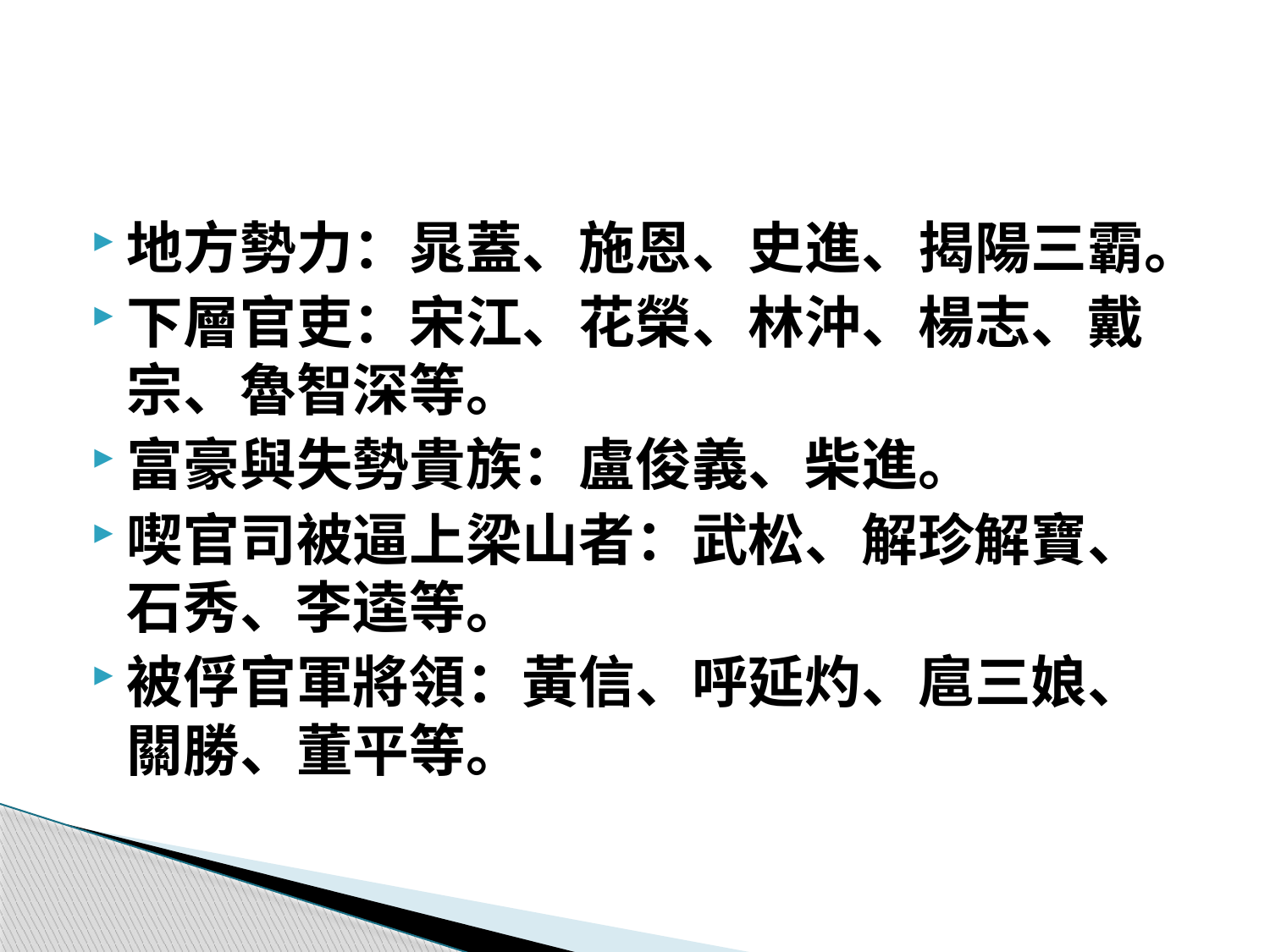

#
地方勢力：晁蓋、施恩、史進、揭陽三霸。
下層官吏：宋江、花榮、林沖、楊志、戴宗、魯智深等。
富豪與失勢貴族：盧俊義、柴進。
喫官司被逼上梁山者：武松、解珍解寶、石秀、李逵等。
被俘官軍將領：黃信、呼延灼、扈三娘、關勝、董平等。